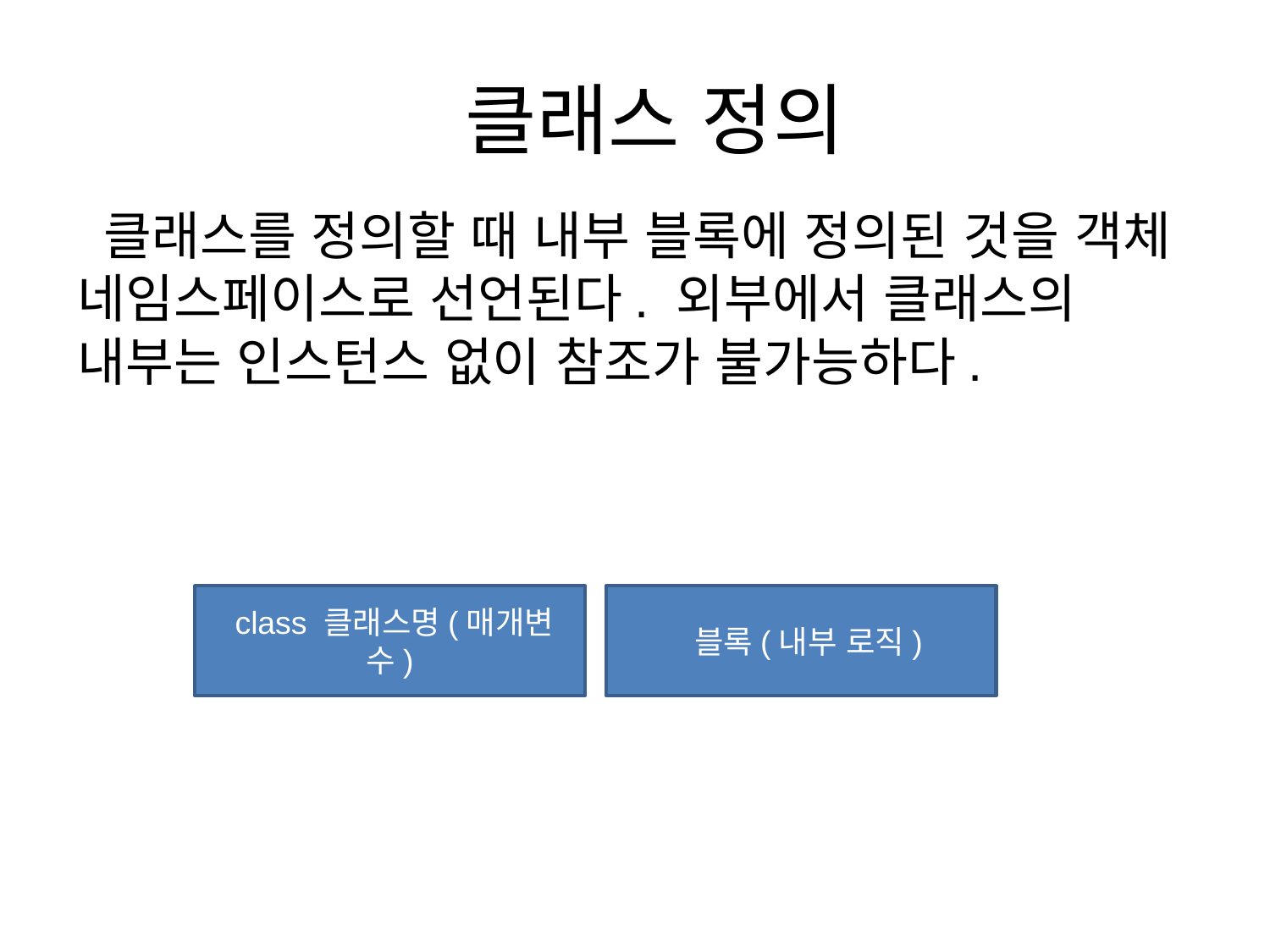

# 클래스 정의
 클래스를 정의할 때 내부 블록에 정의된 것을 객체 네임스페이스로 선언된다. 외부에서 클래스의 내부는 인스턴스 없이 참조가 불가능하다.
 class 클래스명(매개변수)
 블록(내부 로직)